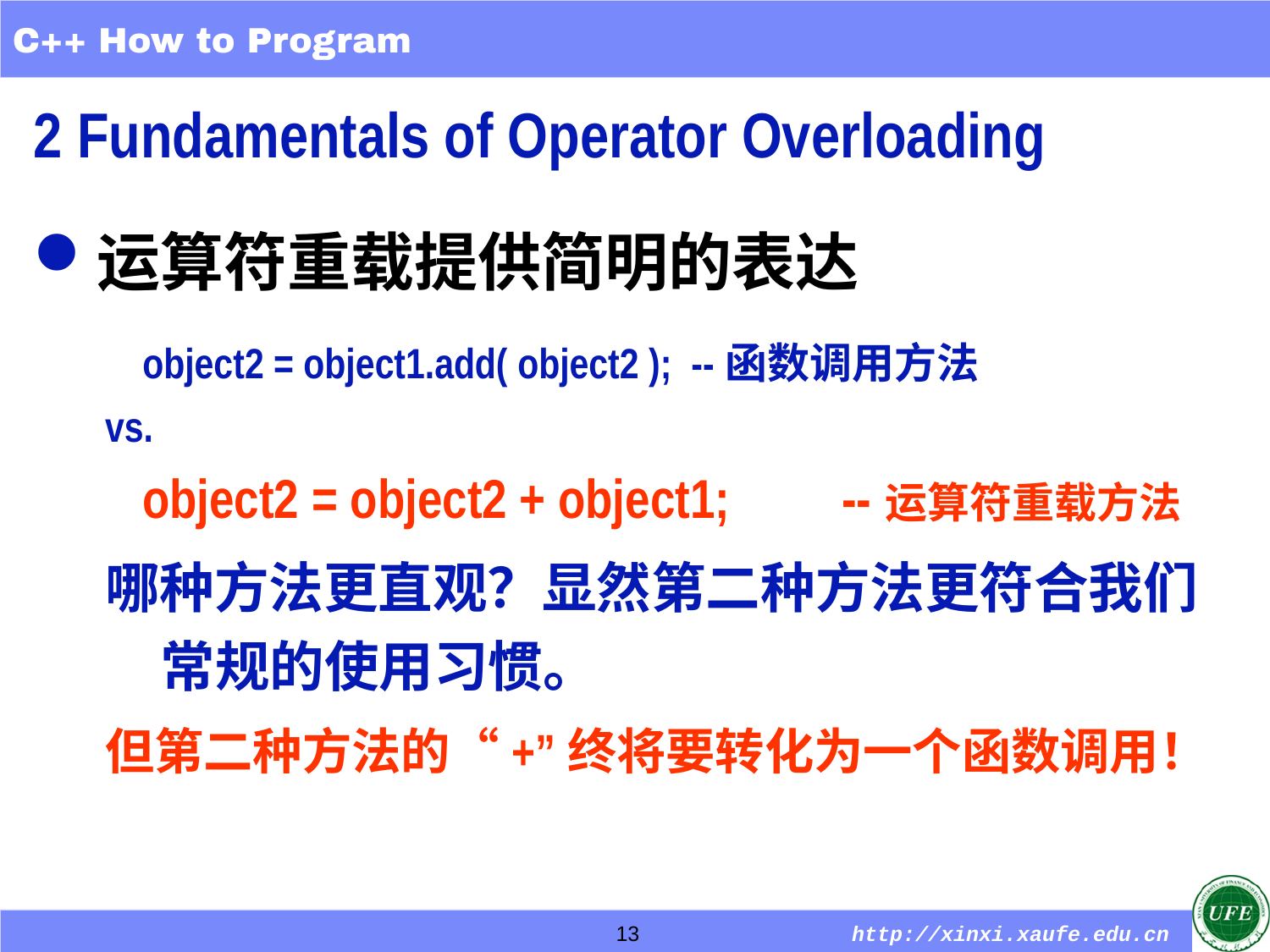

2 Fundamentals of Operator Overloading
运算符重载提供简明的表达
   object2 = object1.add( object2 );  --函数调用方法
vs.
   object2 = object2 + object1;         --运算符重载方法
哪种方法更直观？显然第二种方法更符合我们常规的使用习惯。
但第二种方法的“+”终将要转化为一个函数调用！
13